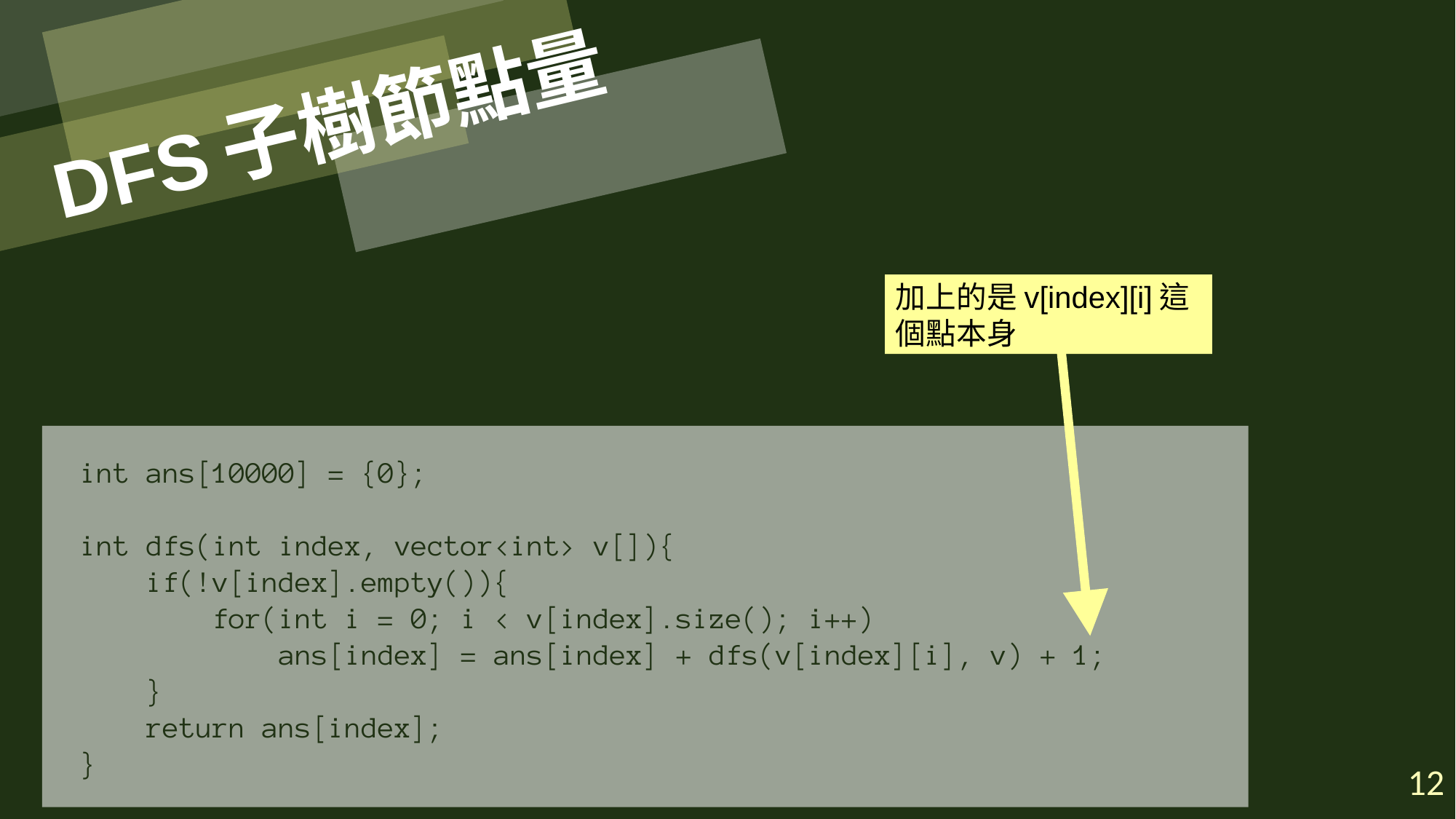

# DFS子樹節點量

加上的是v[index][i]這個點本身

int ans[10000] = {0};

int dfs(int index, vector<int> v[]){
    if(!v[index].empty()){
        for(int i = 0; i < v[index].size(); i++)
            ans[index] = ans[index] + dfs(v[index][i], v) + 1;
    }
    return ans[index];
}
12